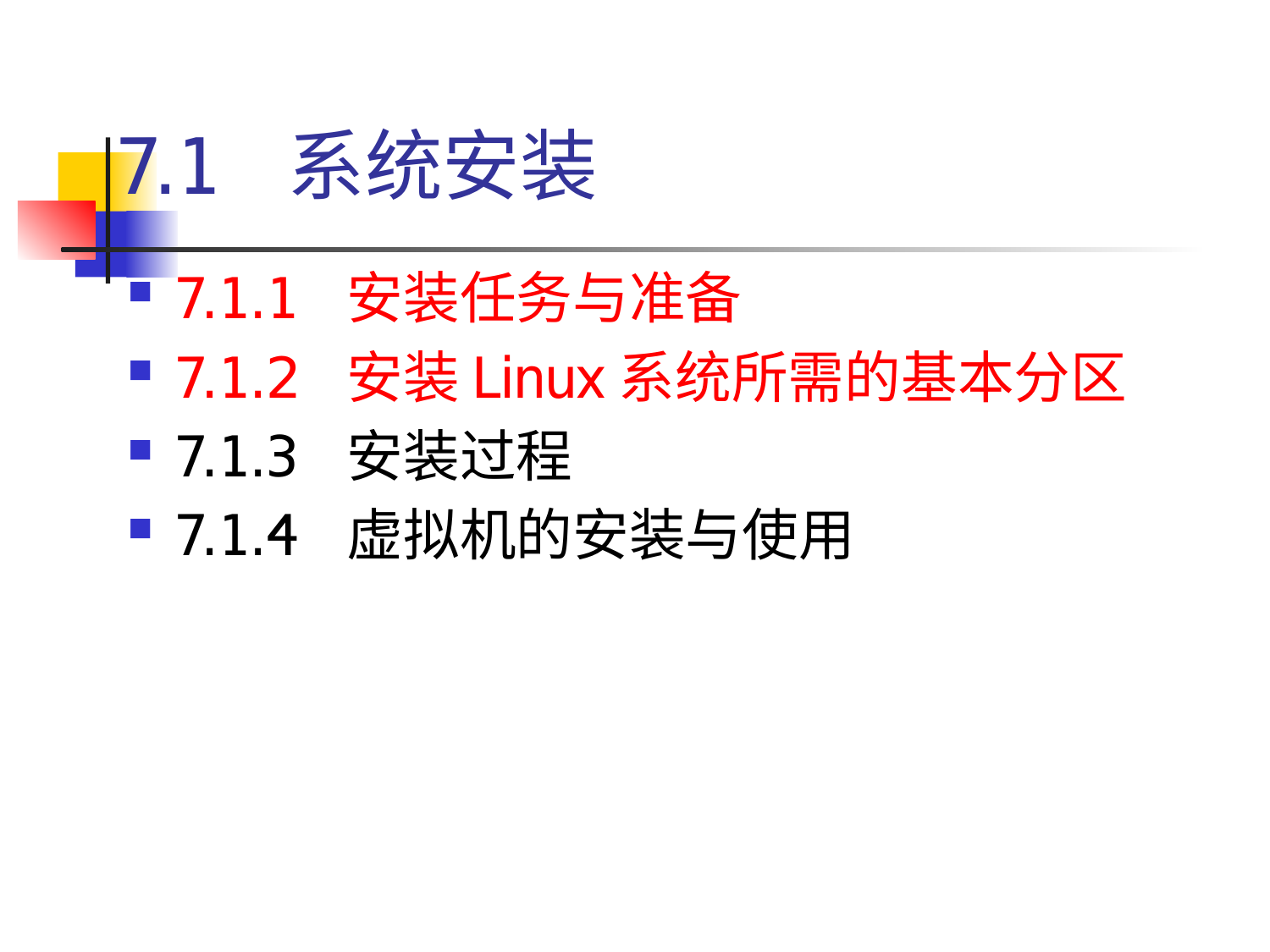

# 7.1  系统安装
7.1.1  安装任务与准备
7.1.2  安装Linux系统所需的基本分区
7.1.3  安装过程
7.1.4  虚拟机的安装与使用